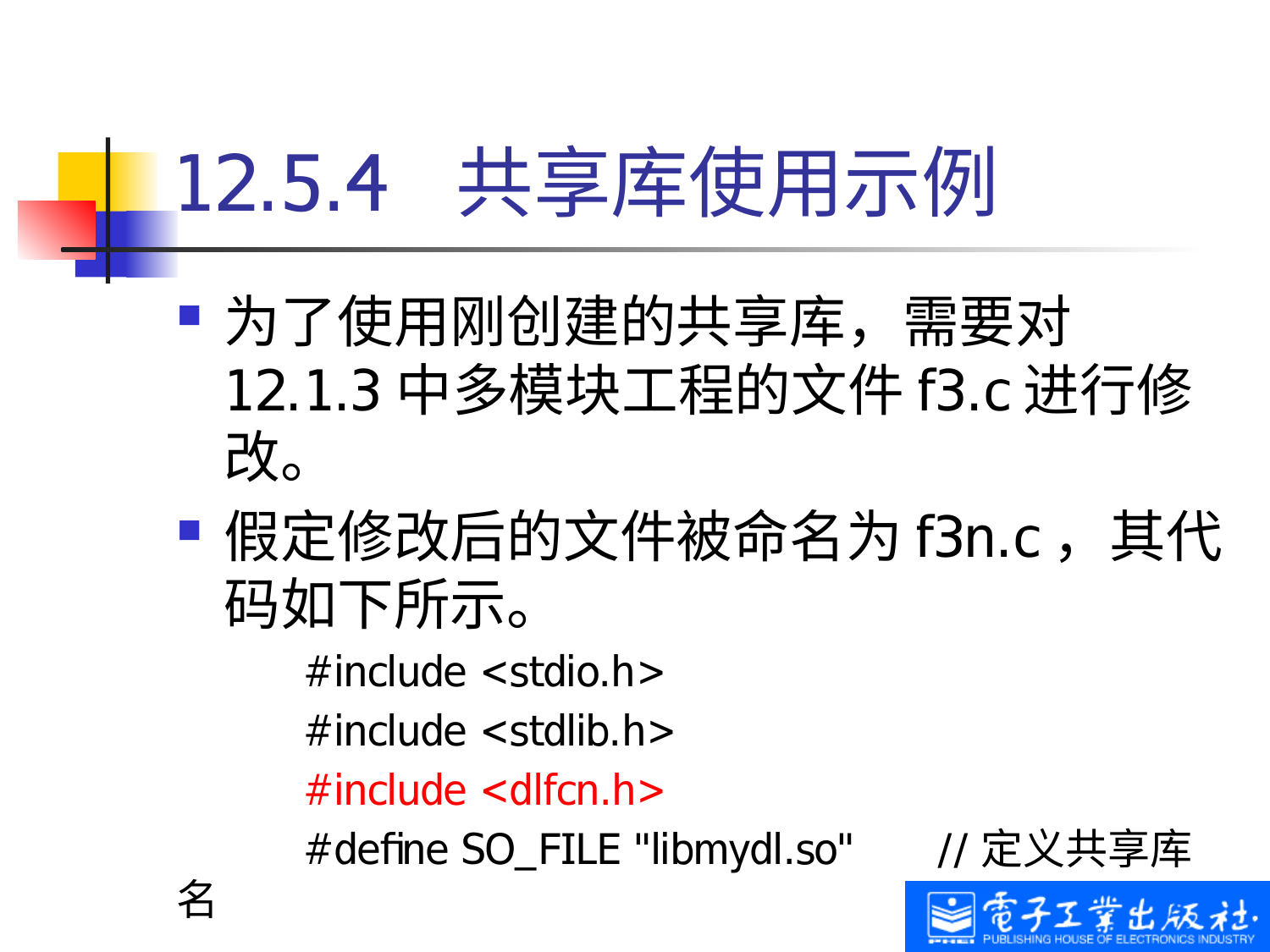

# 12.5.4  共享库使用示例
为了使用刚创建的共享库，需要对12.1.3中多模块工程的文件f3.c进行修改。
假定修改后的文件被命名为f3n.c，其代码如下所示。
	#include <stdio.h>
	#include <stdlib.h>
	#include <dlfcn.h>
	#define SO_FILE "libmydl.so" 	//定义共享库名